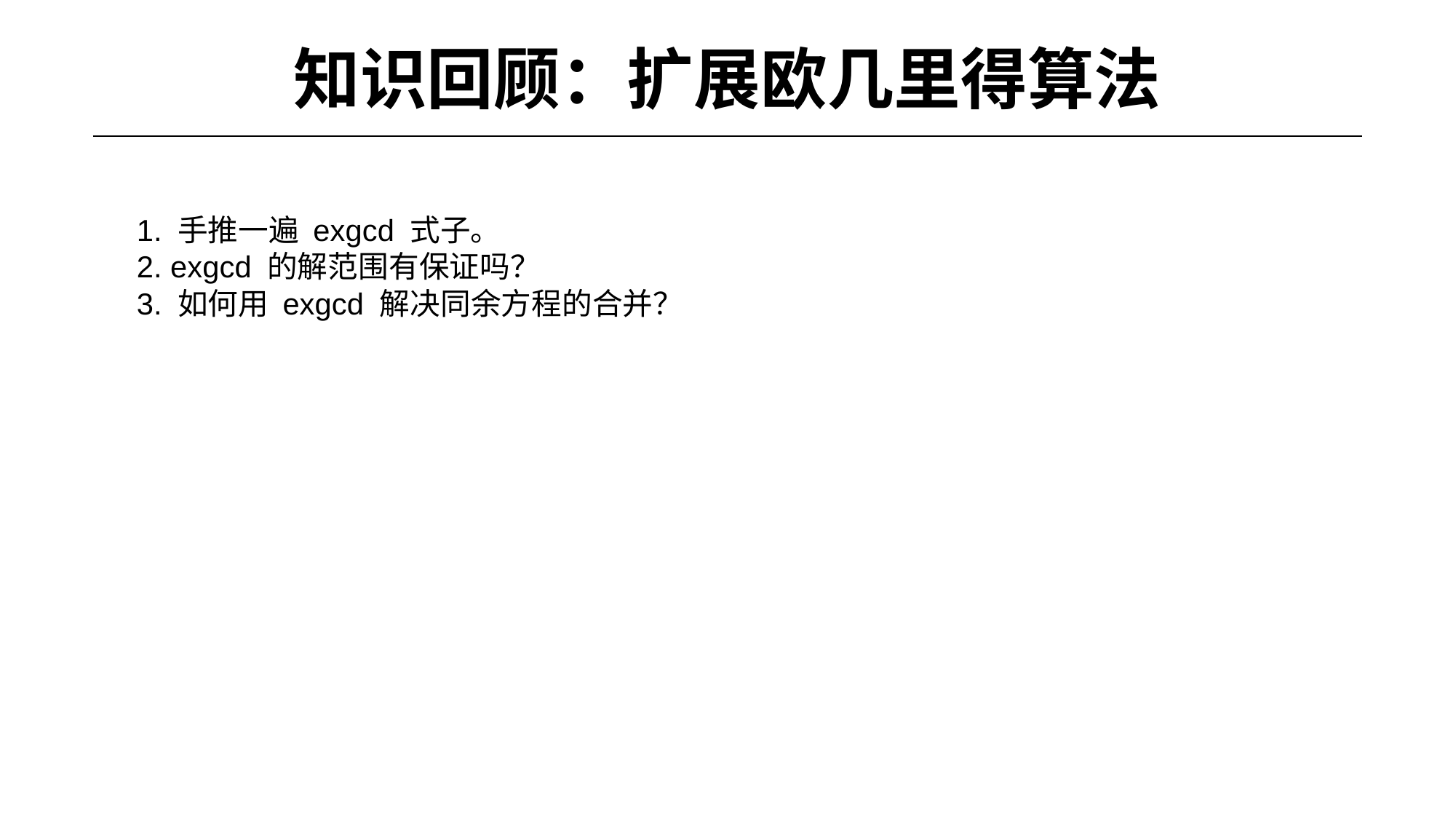

# 知识回顾：扩展欧几里得算法
1. 手推一遍 exgcd 式子。
2. exgcd 的解范围有保证吗？
3. 如何用 exgcd 解决同余方程的合并？